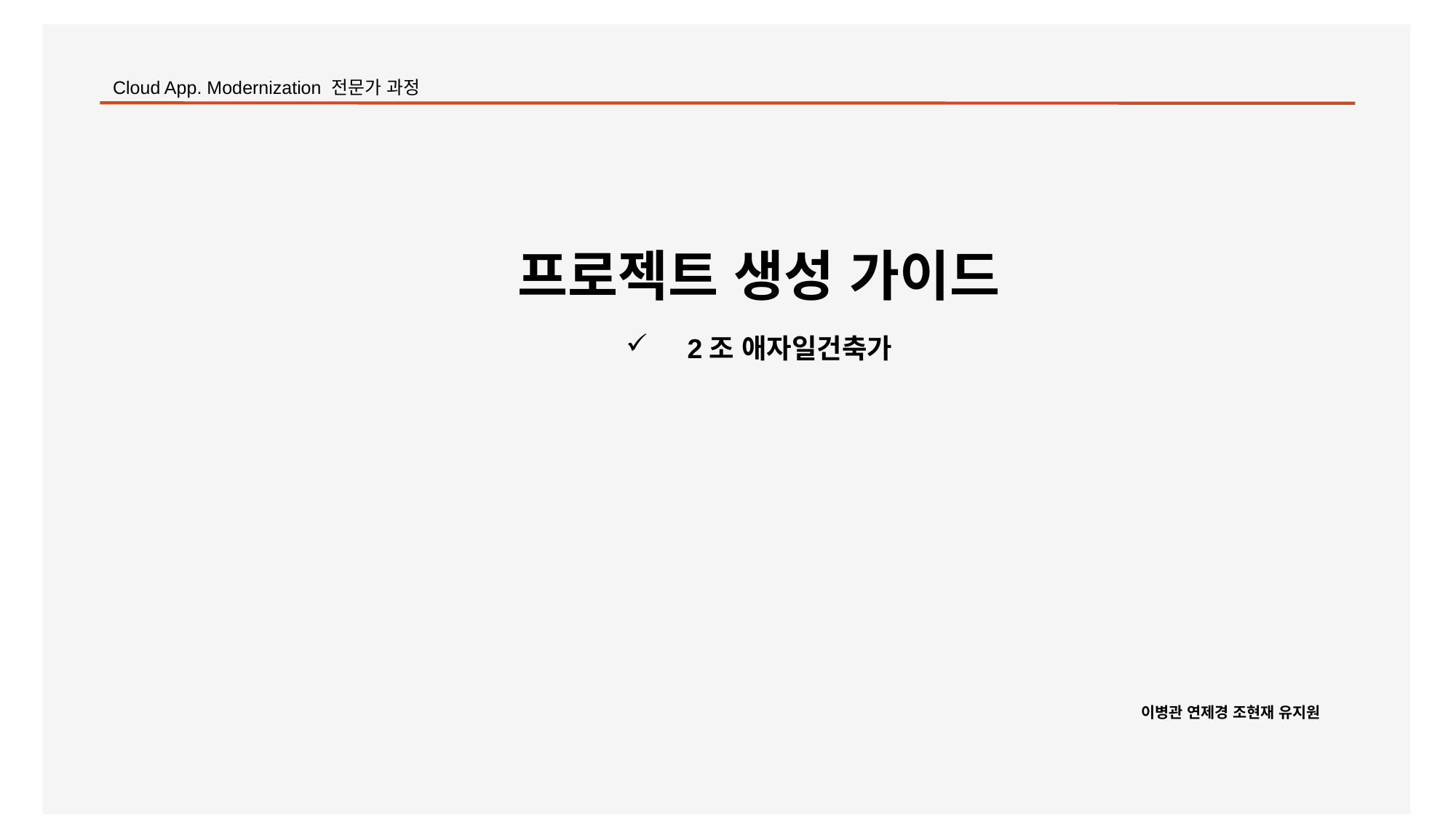

Cloud App. Modernization 전문가 과정
프로젝트 생성 가이드
2조 애자일건축가
이병관 연제경 조현재 유지원